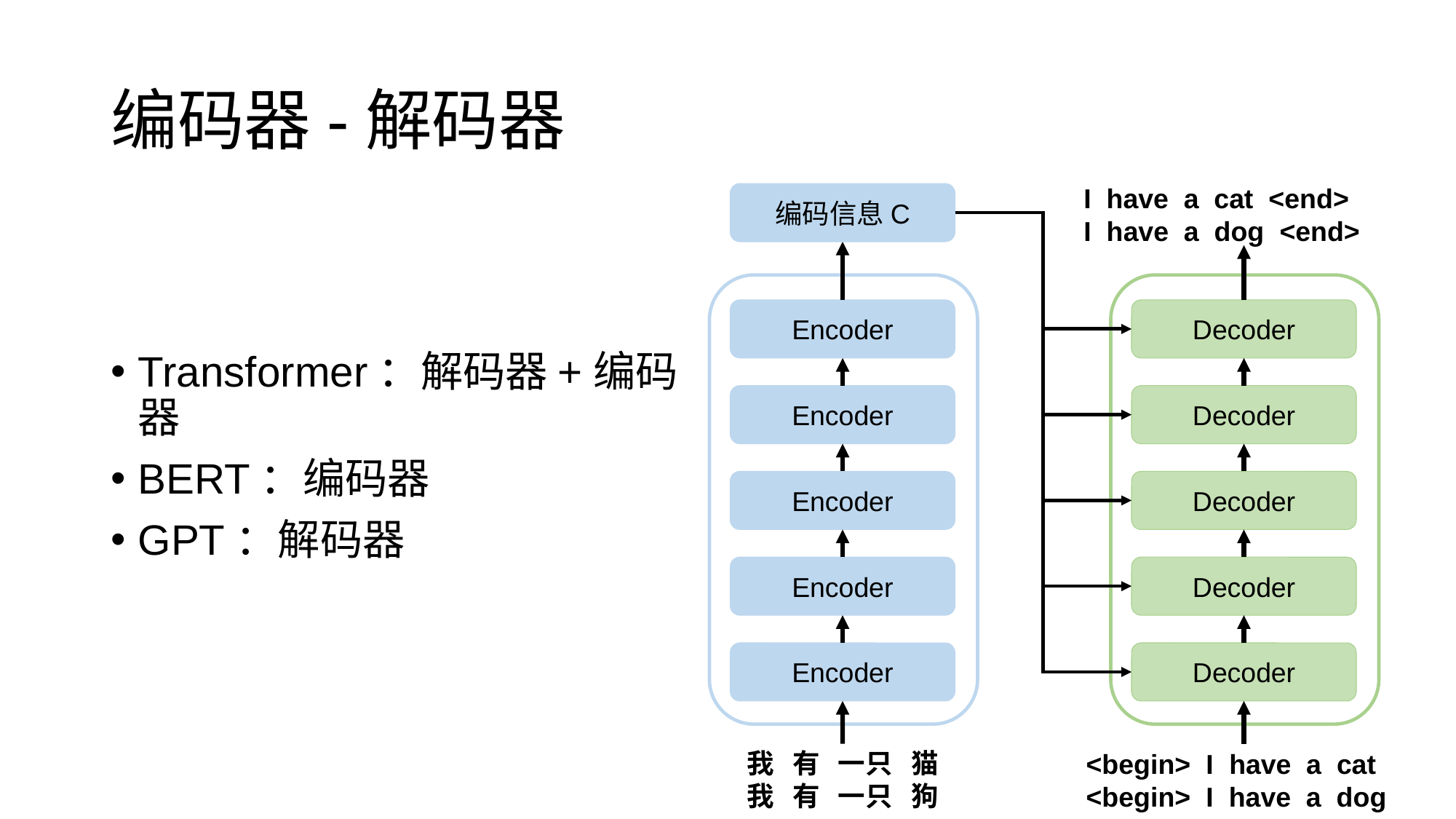

# 编码器-解码器
I  have  a  cat  <end>
I  have  a  dog  <end>
编码信息C

Encoder
Decoder
Encoder
Decoder
Encoder
Decoder
Encoder
Decoder
Encoder
Decoder
我   有   一只   猫
我   有   一只   狗
<begin>  I  have  a  cat
<begin>  I  have  a  dog

Transformer：解码器+编码器
BERT：编码器
GPT：解码器